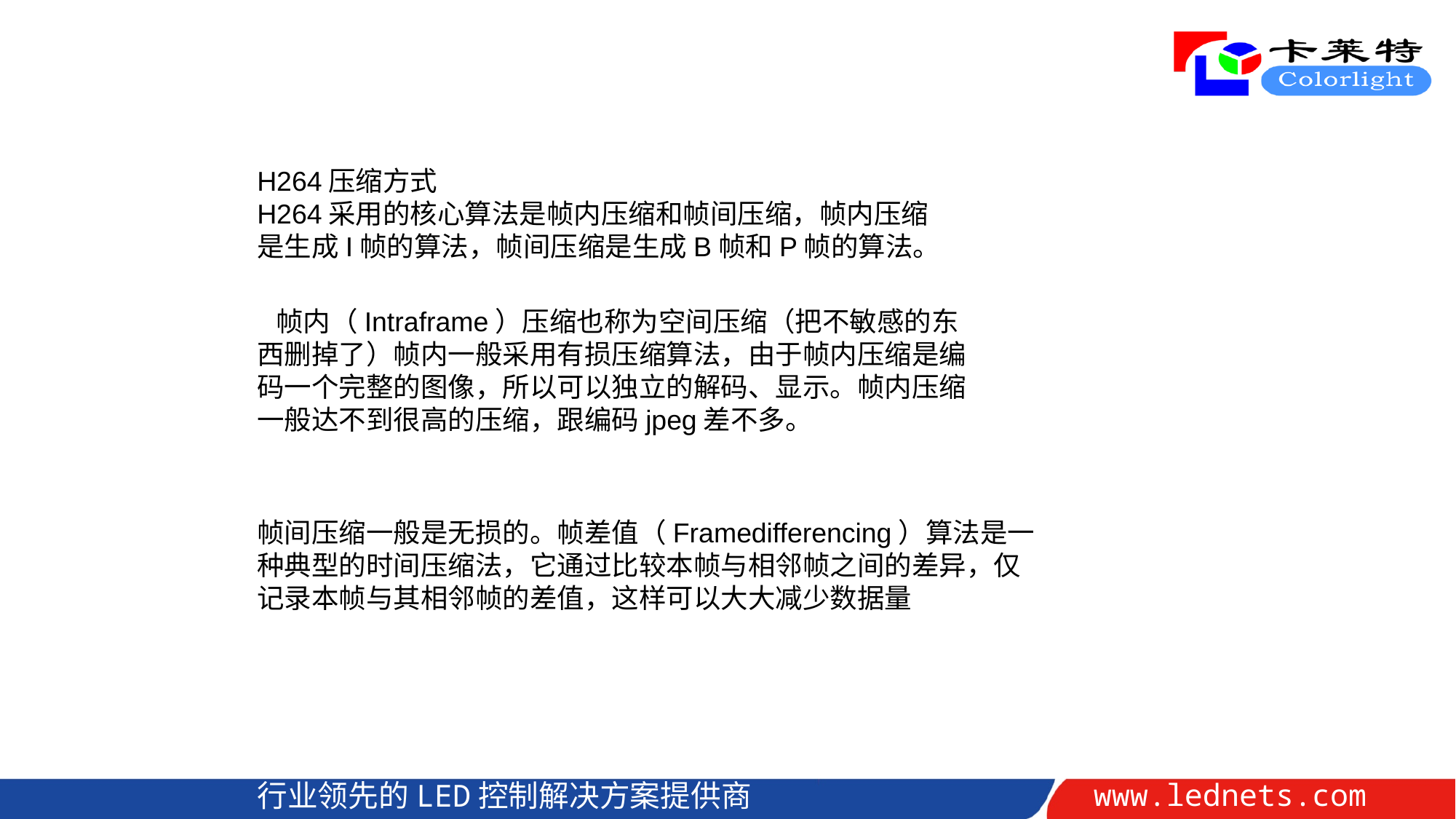

#
H264压缩方式
H264采用的核心算法是帧内压缩和帧间压缩，帧内压缩是生成I帧的算法，帧间压缩是生成B帧和P帧的算法。
  帧内（Intraframe）压缩也称为空间压缩（把不敏感的东西删掉了）帧内一般采用有损压缩算法，由于帧内压缩是编码一个完整的图像，所以可以独立的解码、显示。帧内压缩一般达不到很高的压缩，跟编码jpeg差不多。

帧间压缩一般是无损的。帧差值（Framedifferencing）算法是一种典型的时间压缩法，它通过比较本帧与相邻帧之间的差异，仅记录本帧与其相邻帧的差值，这样可以大大减少数据量